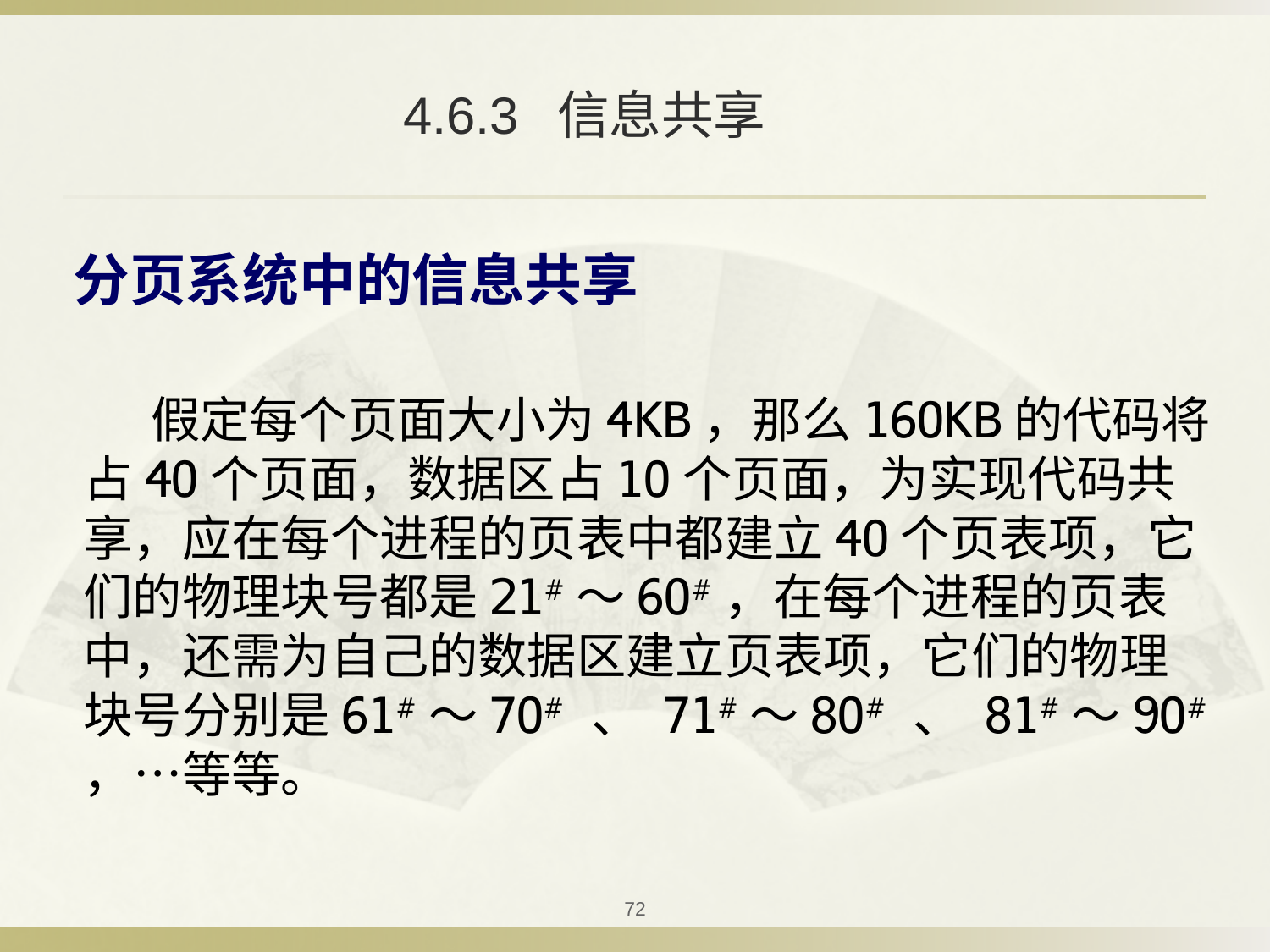

# 4.6.3  信息共享
分页系统中的信息共享
      假定每个页面大小为4KB，那么160KB的代码将占40个页面，数据区占10个页面，为实现代码共享，应在每个进程的页表中都建立40个页表项，它们的物理块号都是21#～60#，在每个进程的页表中，还需为自己的数据区建立页表项，它们的物理块号分别是61#～70# 、 71#～80# 、 81#～90# ，…等等。
72